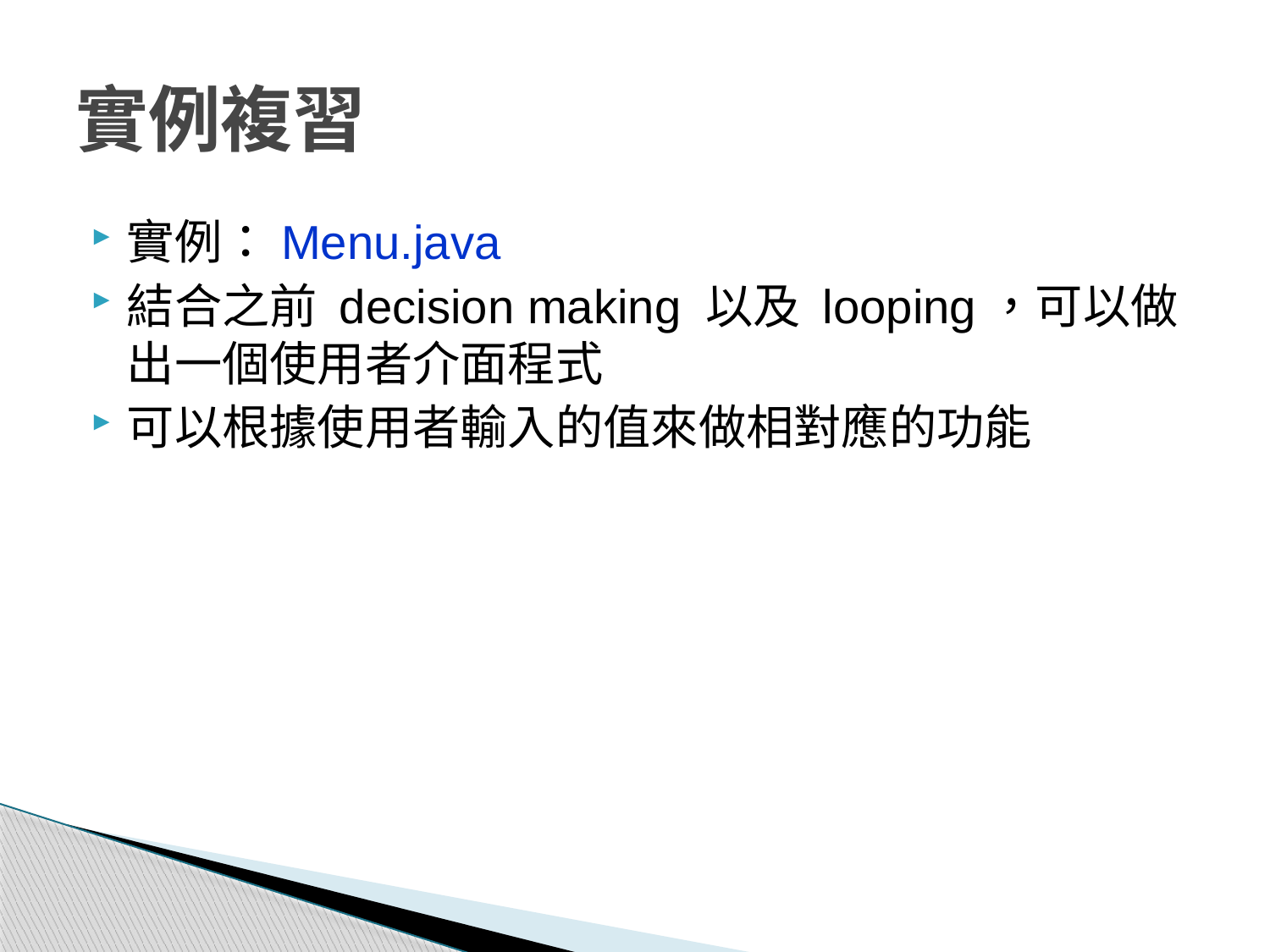

# 實例複習
實例：Menu.java
結合之前 decision making 以及 looping，可以做出一個使用者介面程式
可以根據使用者輸入的值來做相對應的功能